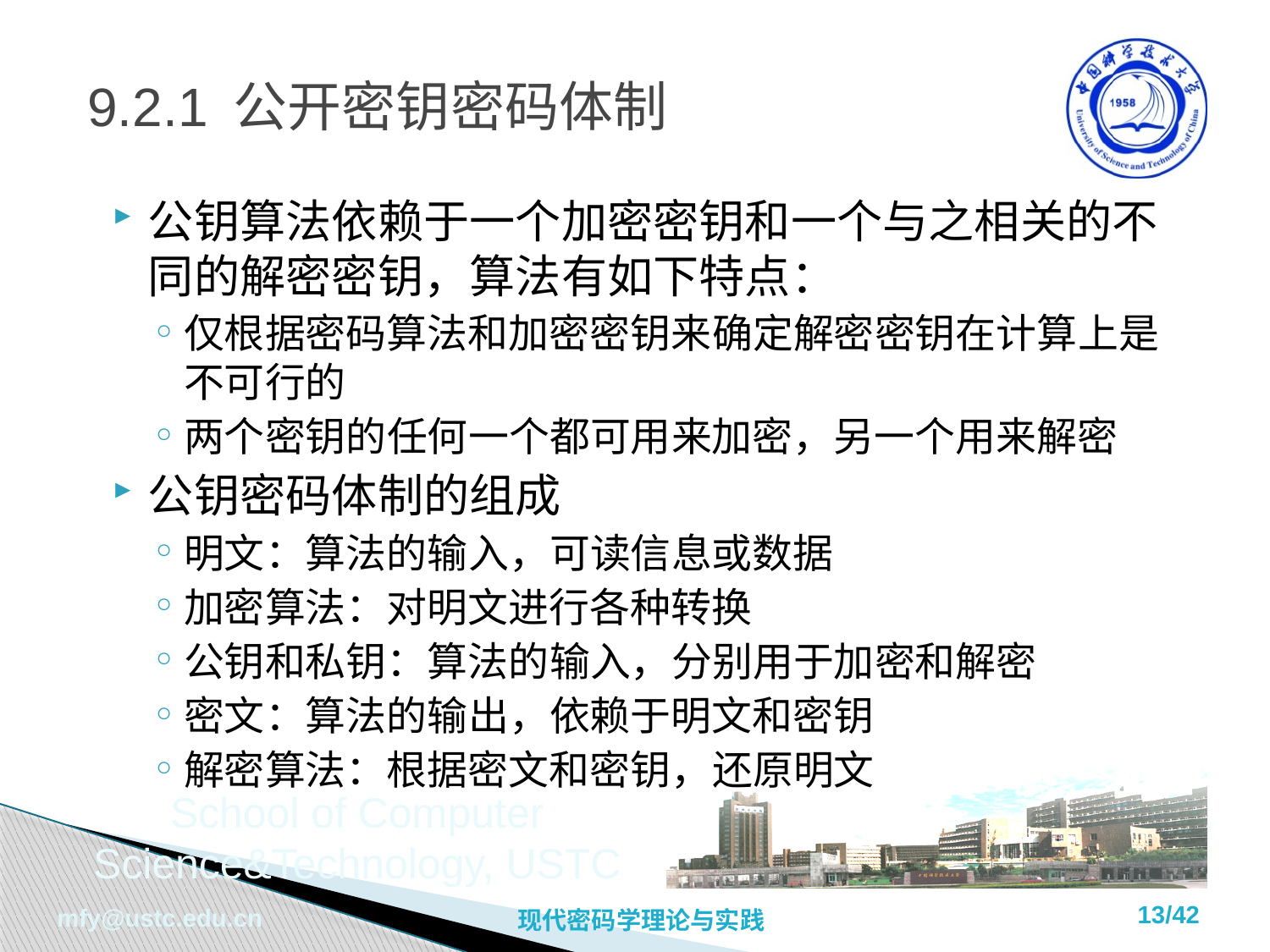

# 9.2.1 公开密钥密码体制
公钥算法依赖于一个加密密钥和一个与之相关的不同的解密密钥，算法有如下特点：
仅根据密码算法和加密密钥来确定解密密钥在计算上是不可行的
两个密钥的任何一个都可用来加密，另一个用来解密
公钥密码体制的组成
明文：算法的输入，可读信息或数据
加密算法：对明文进行各种转换
公钥和私钥：算法的输入，分别用于加密和解密
密文：算法的输出，依赖于明文和密钥
解密算法：根据密文和密钥，还原明文